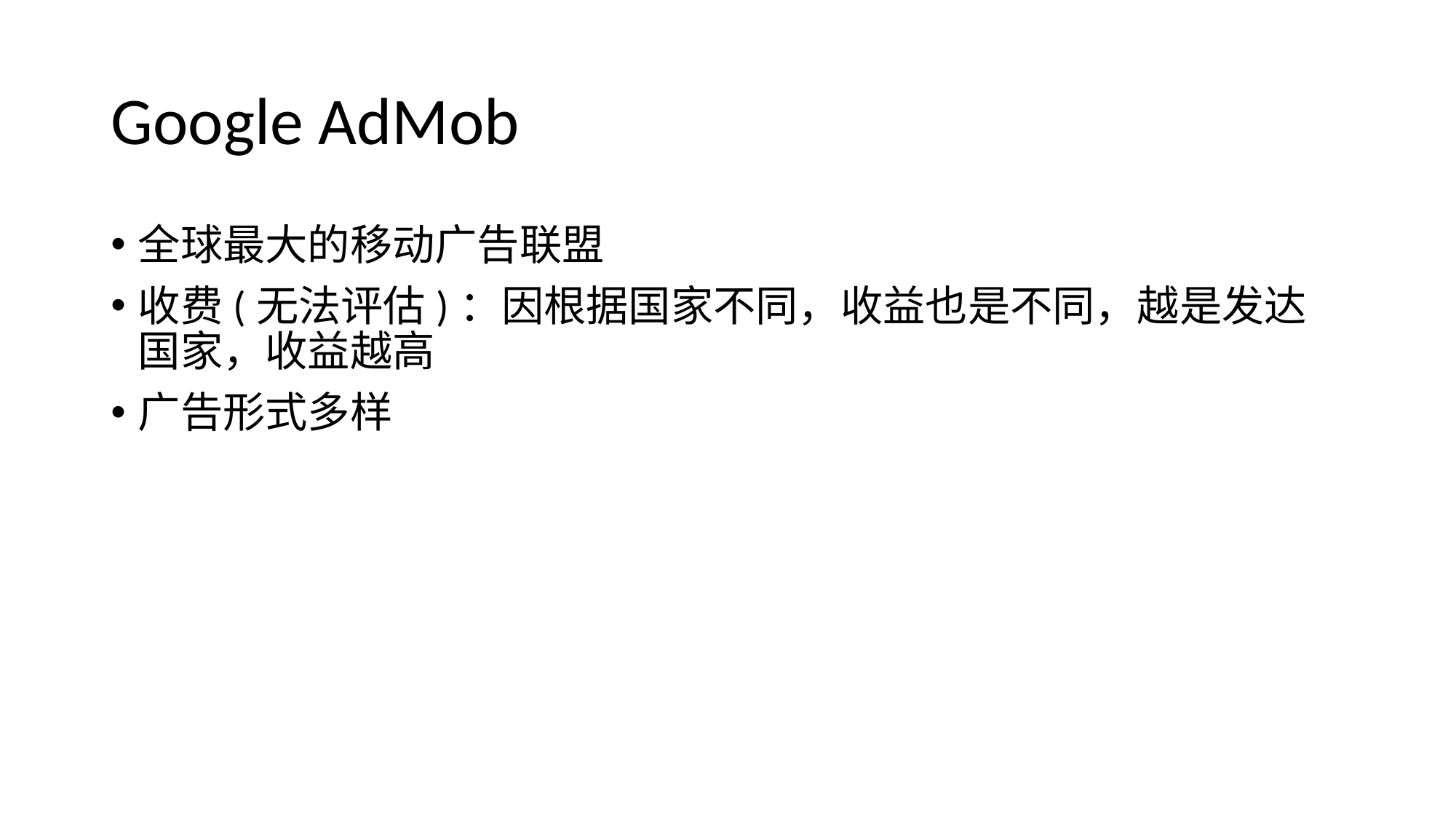

# Google AdMob
全球最大的移动广告联盟
收费(无法评估)：因根据国家不同，收益也是不同，越是发达国家，收益越高
广告形式多样